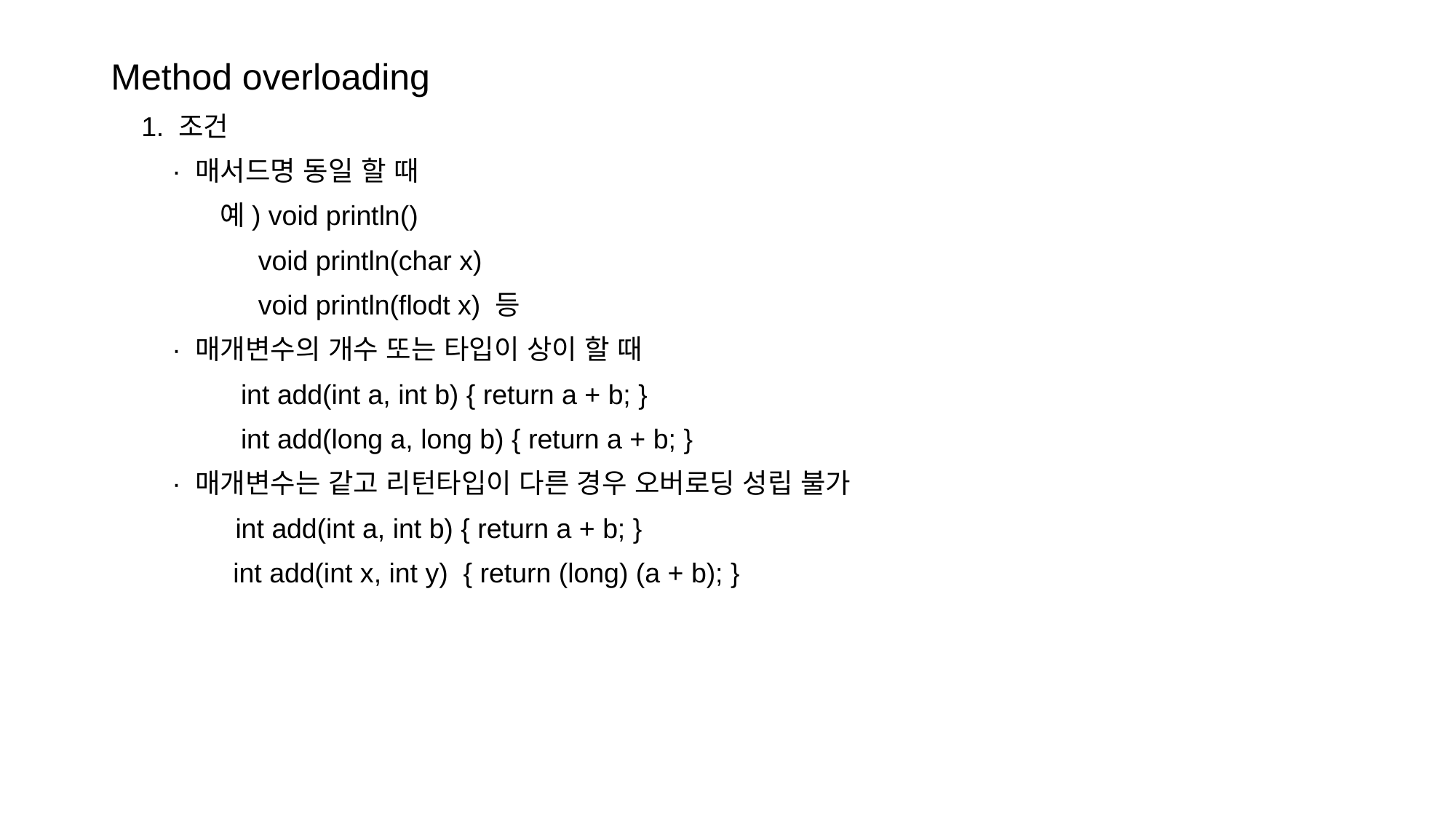

Method overloading
    1. 조건
        · 매서드명 동일 할 때
	예) void println()
	     void println(char x)
	     void println(flodt x) 등
        · 매개변수의 개수 또는 타입이 상이 할 때
                 int add(int a, int b) { return a + b; }
                 int add(long a, long b) { return a + b; }
        · 매개변수는 같고 리턴타입이 다른 경우 오버로딩 성립 불가
           	  int add(int a, int b) { return a + b; }
                int add(int x, int y)  { return (long) (a + b); }